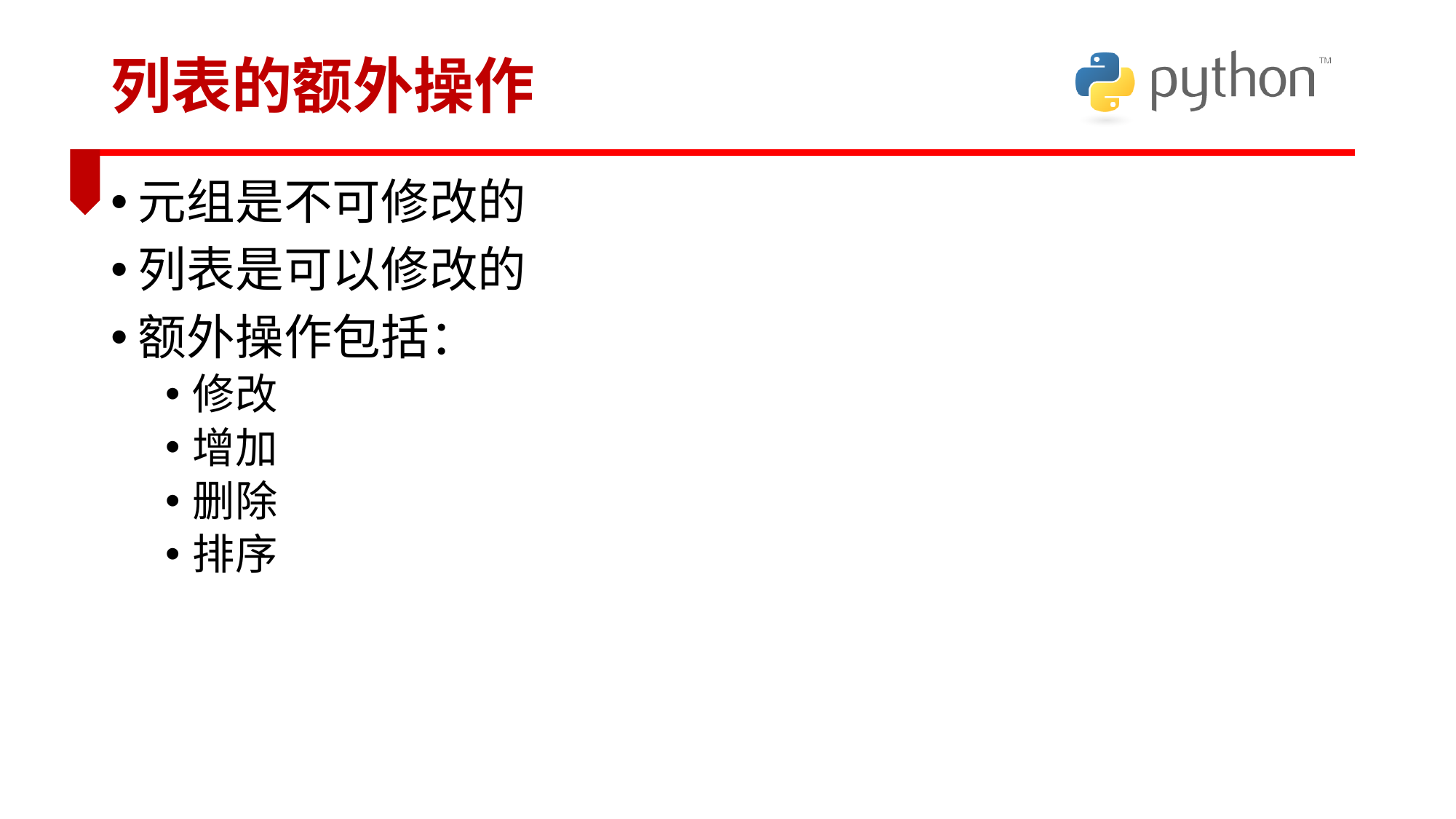

# 列表的额外操作
元组是不可修改的
列表是可以修改的
额外操作包括：
修改
增加
删除
排序